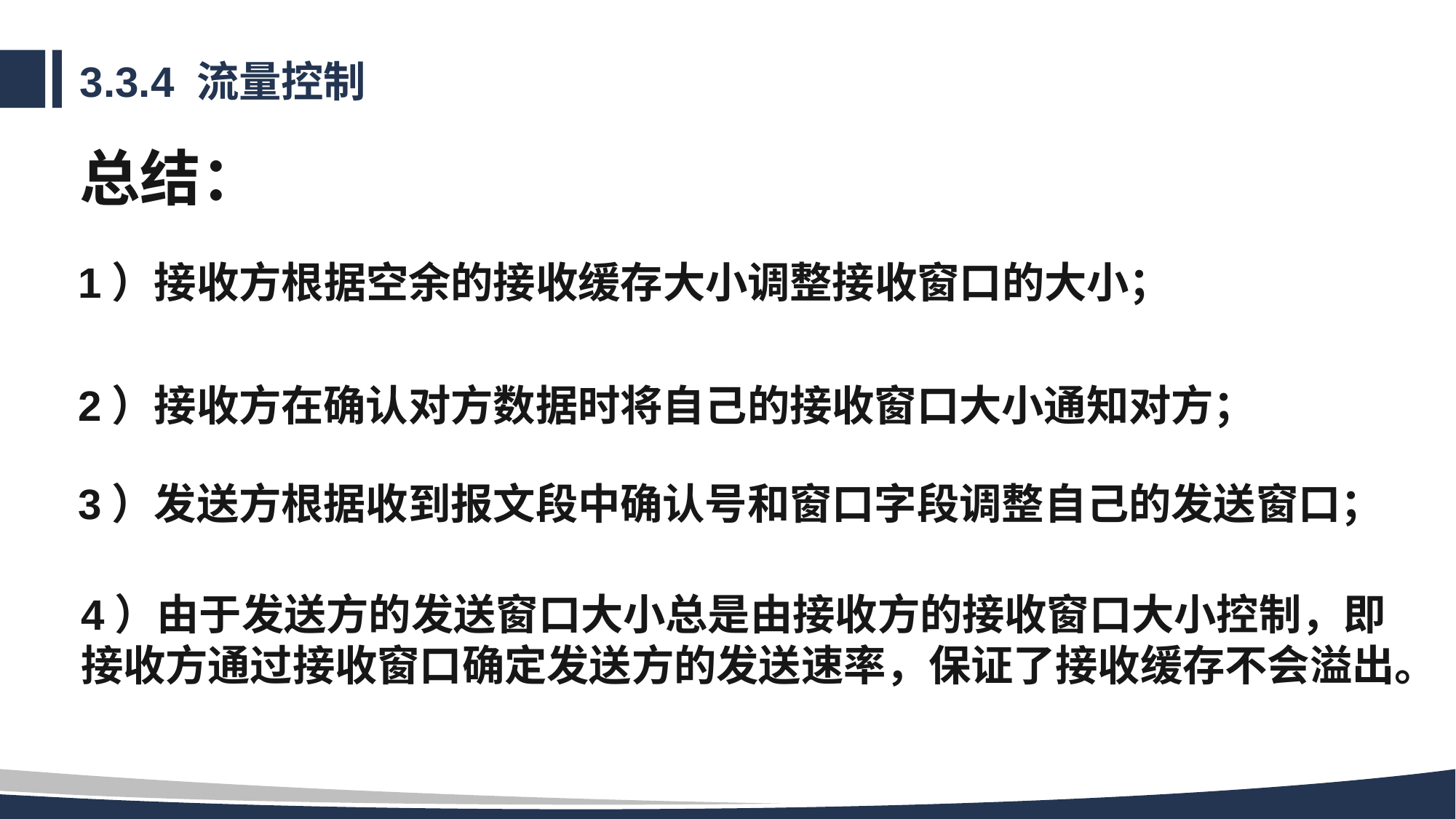

# 3.3.4 流量控制
总结：
1）接收方根据空余的接收缓存大小调整接收窗口的大小；
2）接收方在确认对方数据时将自己的接收窗口大小通知对方；
3）发送方根据收到报文段中确认号和窗口字段调整自己的发送窗口；
4）由于发送方的发送窗口大小总是由接收方的接收窗口大小控制，即接收方通过接收窗口确定发送方的发送速率，保证了接收缓存不会溢出。